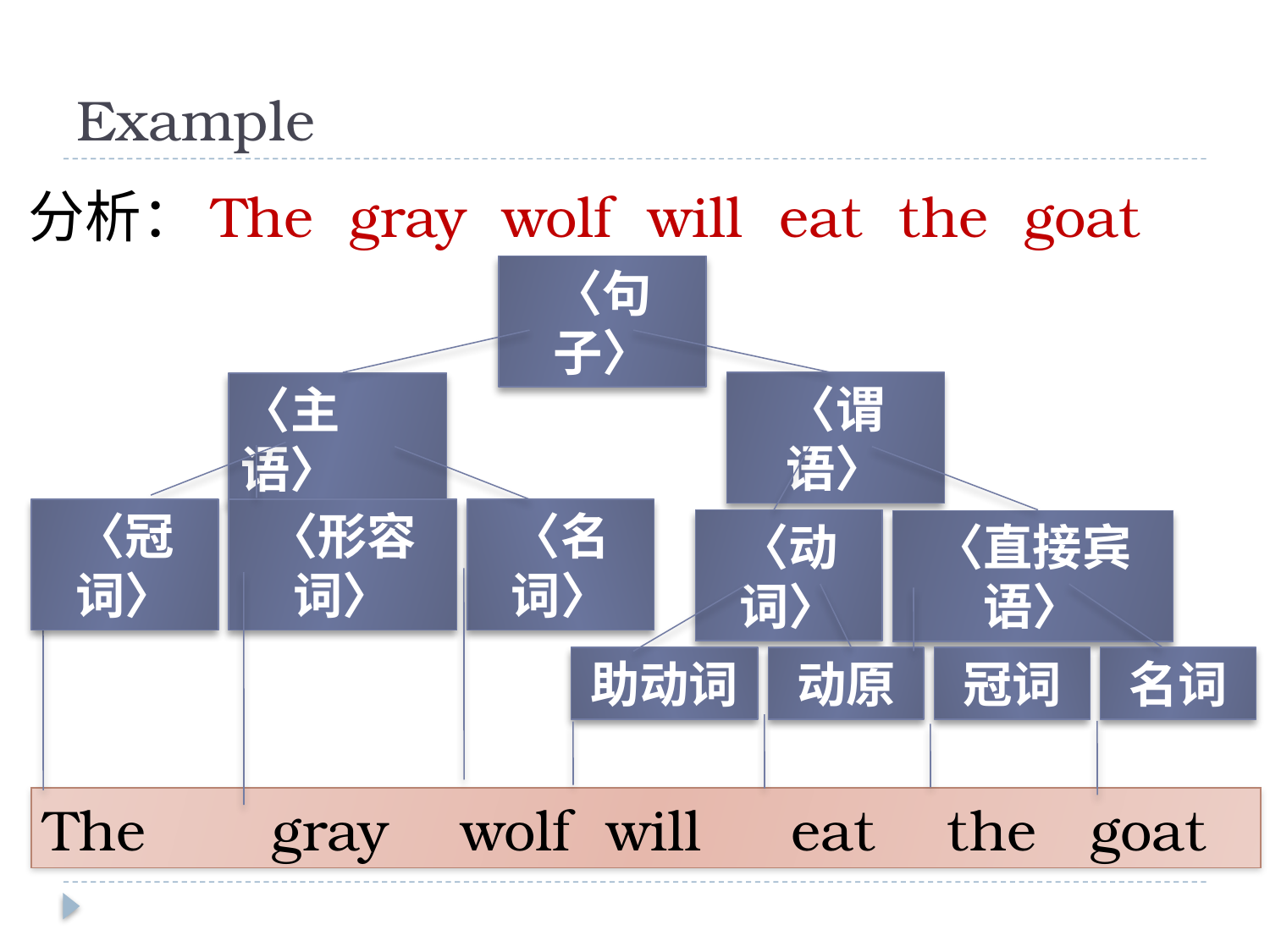

# Example
分析：The  gray  wolf  will  eat  the  goat
〈句子〉

〈谓语〉
〈主语〉

〈冠词〉
〈形容词〉
〈名词〉
〈动词〉
〈直接宾语〉

助动词
动原
冠词
名词

The       gray    wolf  will     eat    the   goat
29